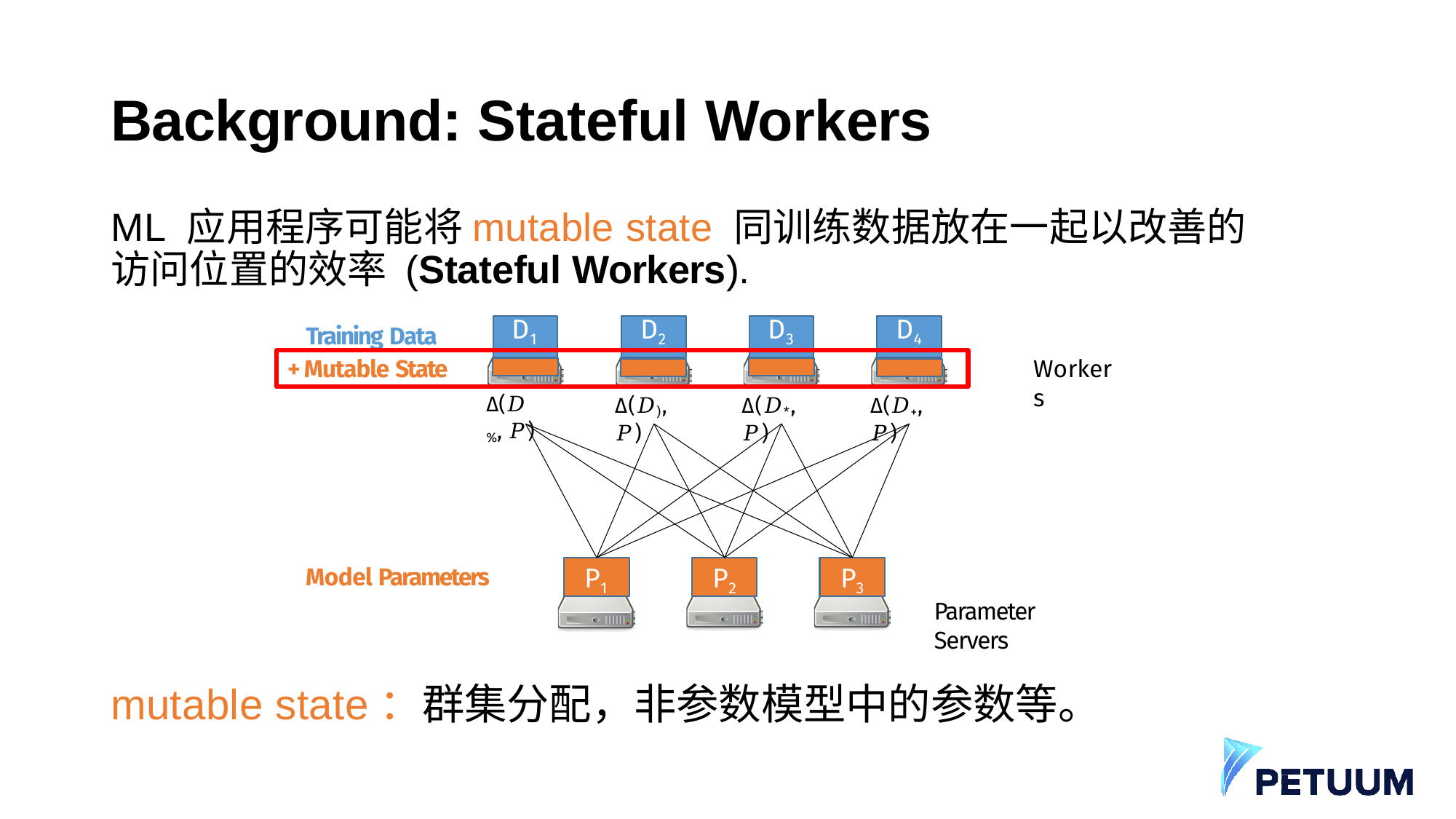

# Background: Stateful Workers
ML 应用程序可能将mutable state 同训练数据放在一起以改善的访问位置的效率 (Stateful Workers).

D1
D2
D3
D4
Training Data

+ Mutable State
Workers

∆(𝐷%, 𝑃)
∆(𝐷), 𝑃)
∆(𝐷*, 𝑃)
∆(𝐷+, 𝑃)

P1
P2
P3

Model Parameters
Parameter Servers
mutable state：群集分配，非参数模型中的参数等。